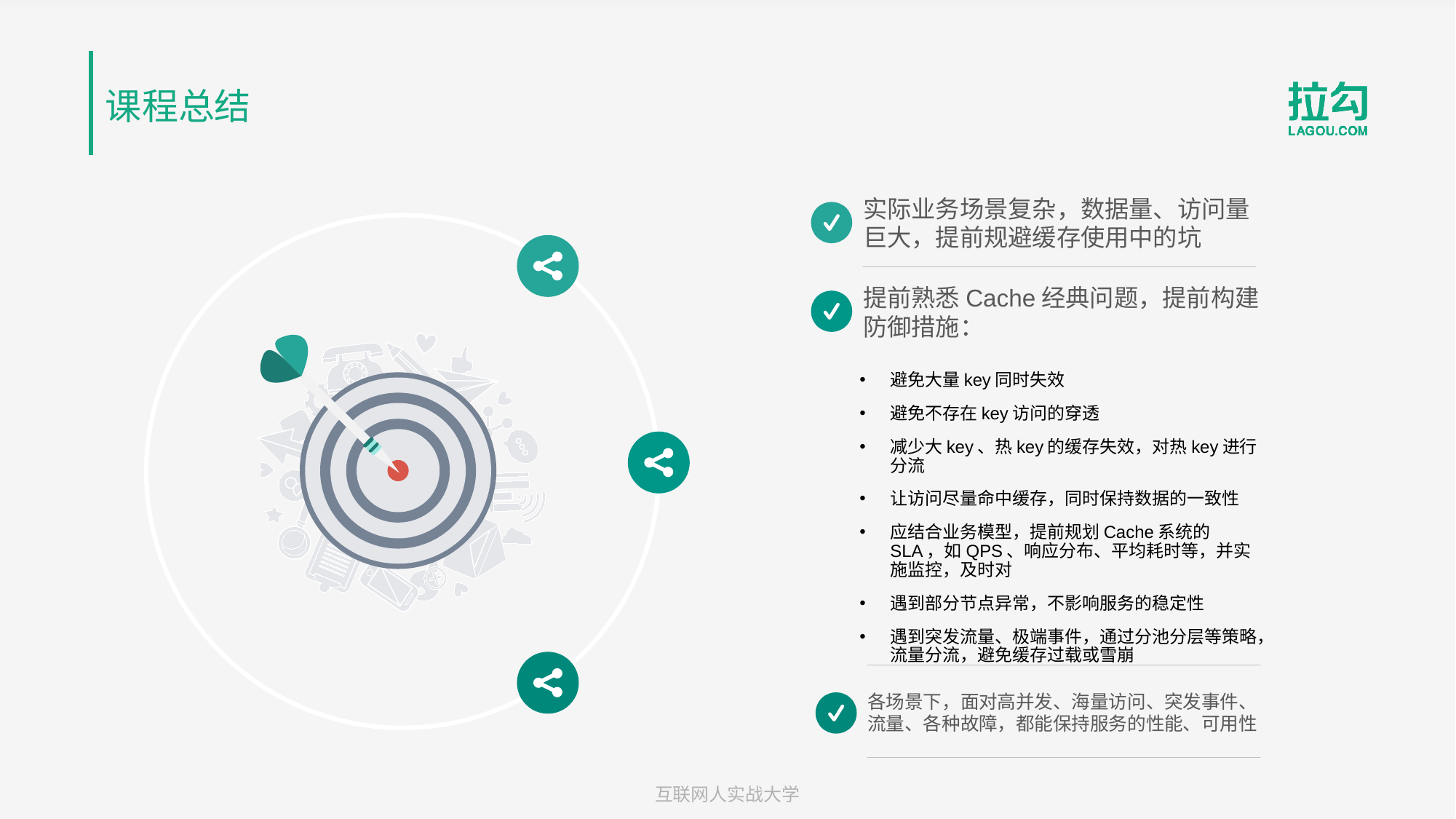

课程总结
实际业务场景复杂，数据量、访问量巨大，提前规避缓存使用中的坑

提前熟悉Cache经典问题，提前构建防御措施：

避免大量key同时失效
避免不存在key访问的穿透
减少大key、热key的缓存失效，对热key进行分流
让访问尽量命中缓存，同时保持数据的一致性
应结合业务模型，提前规划Cache系统的SLA，如QPS、响应分布、平均耗时等，并实施监控，及时对
遇到部分节点异常，不影响服务的稳定性
遇到突发流量、极端事件，通过分池分层等策略，流量分流，避免缓存过载或雪崩

各场景下，面对高并发、海量访问、突发事件、流量、各种故障，都能保持服务的性能、可用性